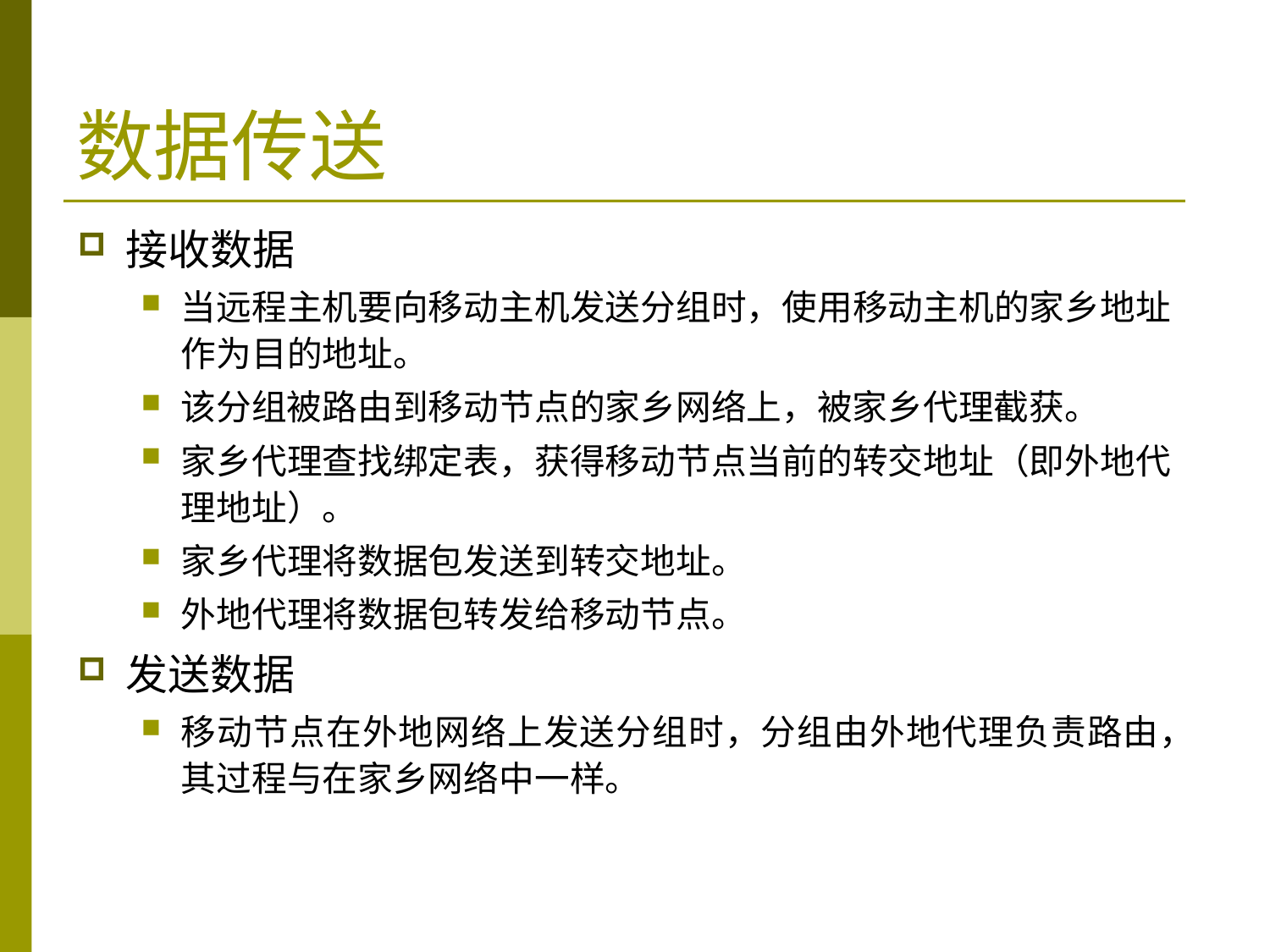

# 数据传送
接收数据
当远程主机要向移动主机发送分组时，使用移动主机的家乡地址作为目的地址。
该分组被路由到移动节点的家乡网络上，被家乡代理截获。
家乡代理查找绑定表，获得移动节点当前的转交地址（即外地代理地址）。
家乡代理将数据包发送到转交地址。
外地代理将数据包转发给移动节点。
发送数据
移动节点在外地网络上发送分组时，分组由外地代理负责路由，其过程与在家乡网络中一样。